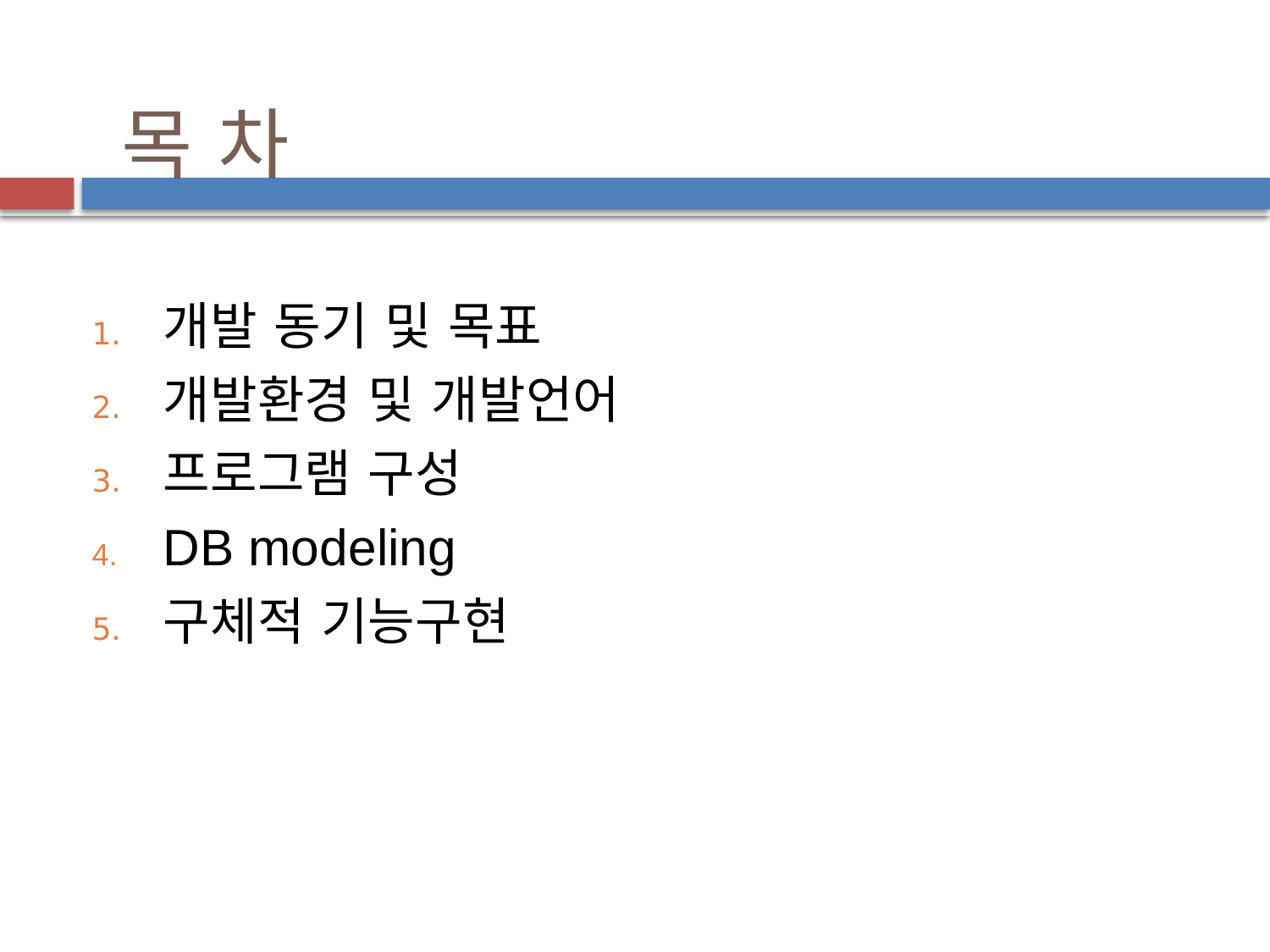

목 차
개발 동기 및 목표
개발환경 및 개발언어
프로그램 구성
DB modeling
구체적 기능구현